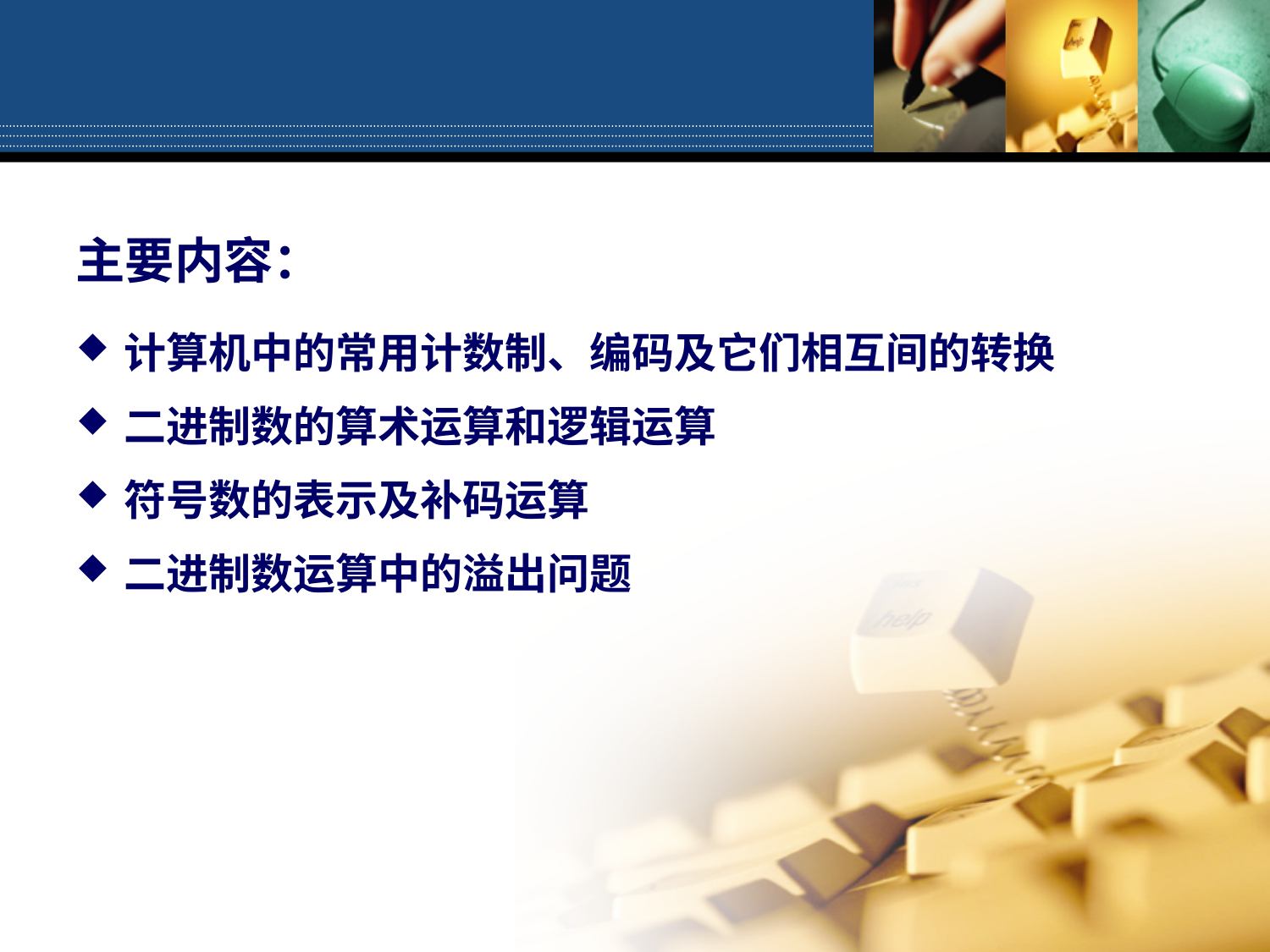

主要内容：
计算机中的常用计数制、编码及它们相互间的转换
二进制数的算术运算和逻辑运算
符号数的表示及补码运算
二进制数运算中的溢出问题